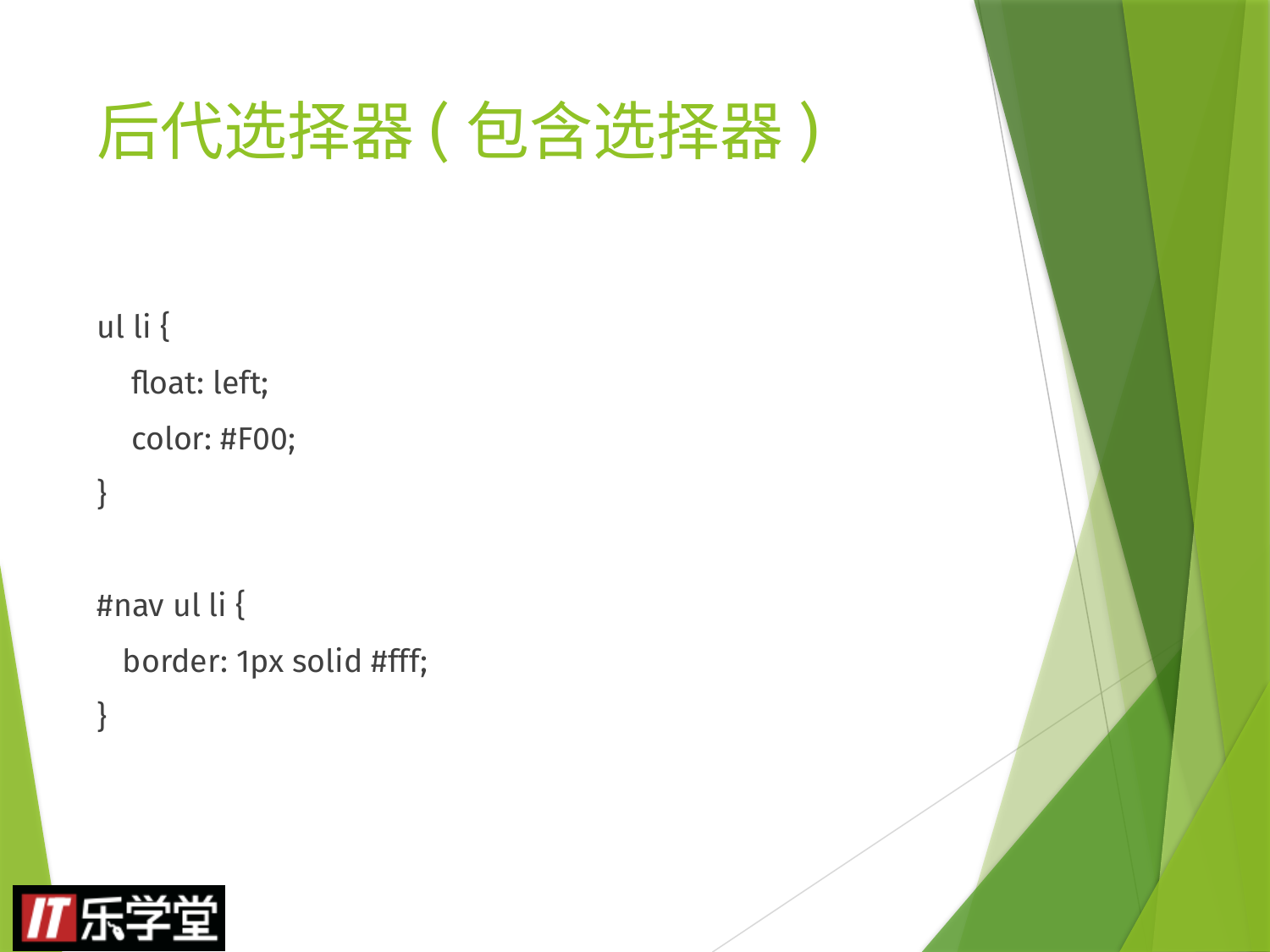

# 后代选择器(包含选择器)
ul li {
    float: left;
    color: #F00;
}

#nav ul li {
   border: 1px solid #fff;
}